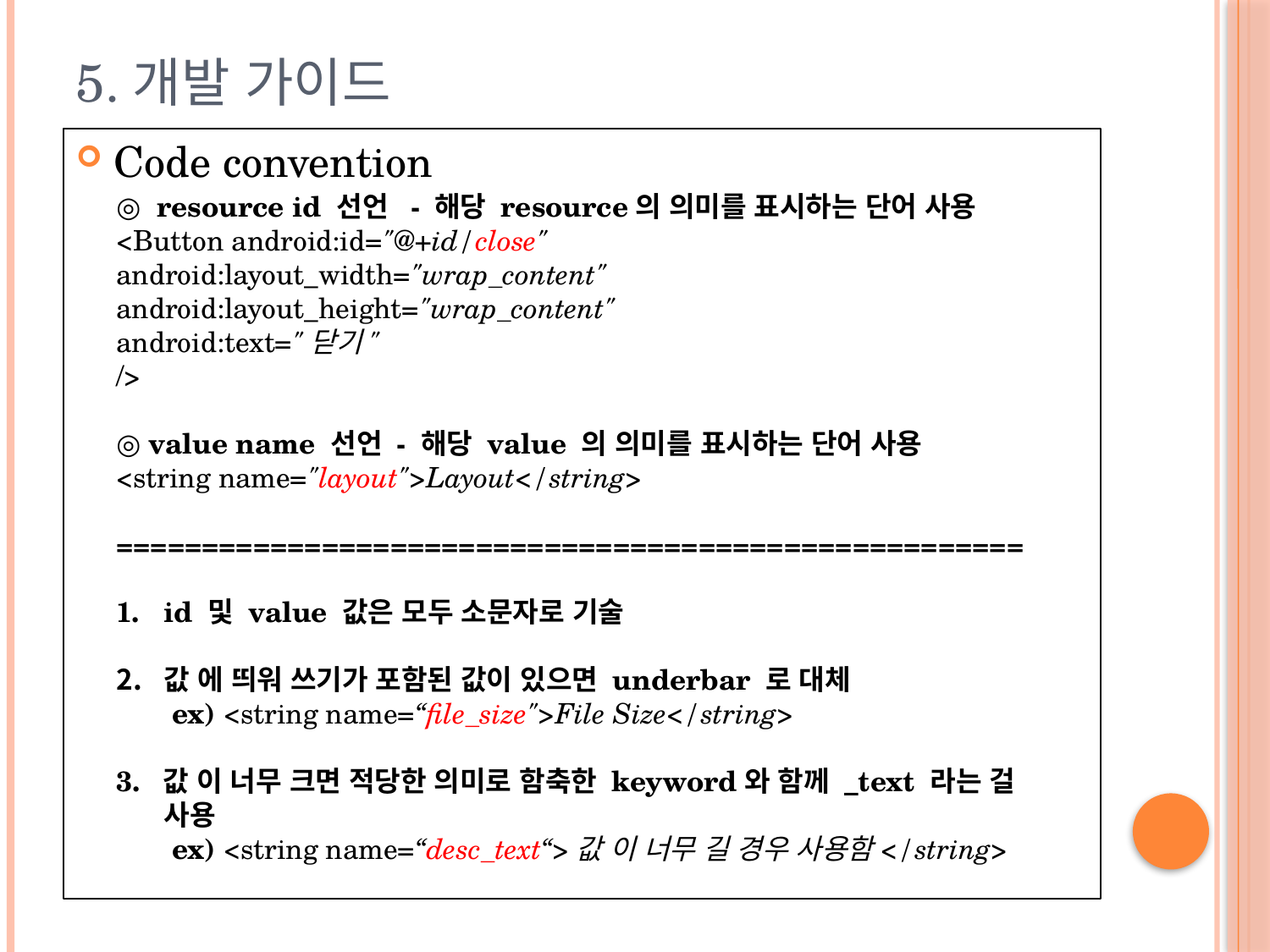

# 5.개발 가이드
Code convention
◎  resource id 선언  - 해당 resource의 의미를 표시하는 단어 사용
<Button android:id="@+id/close"
android:layout_width="wrap_content"
android:layout_height="wrap_content"
android:text="닫기"
/>

◎ value name 선언 - 해당 value 의 의미를 표시하는 단어 사용
<string name="layout">Layout</string>

=====================================================

id 및 value 값은 모두 소문자로 기술

값 에 띄워 쓰기가 포함된 값이 있으면 underbar 로 대체
	 ex) <string name=“file_size">File Size</string>

3.  값 이 너무 크면 적당한 의미로 함축한 keyword와 함께 _text 라는 걸 사용
 	 ex) <string name=“desc_text“>값 이 너무 길 경우 사용함</string>